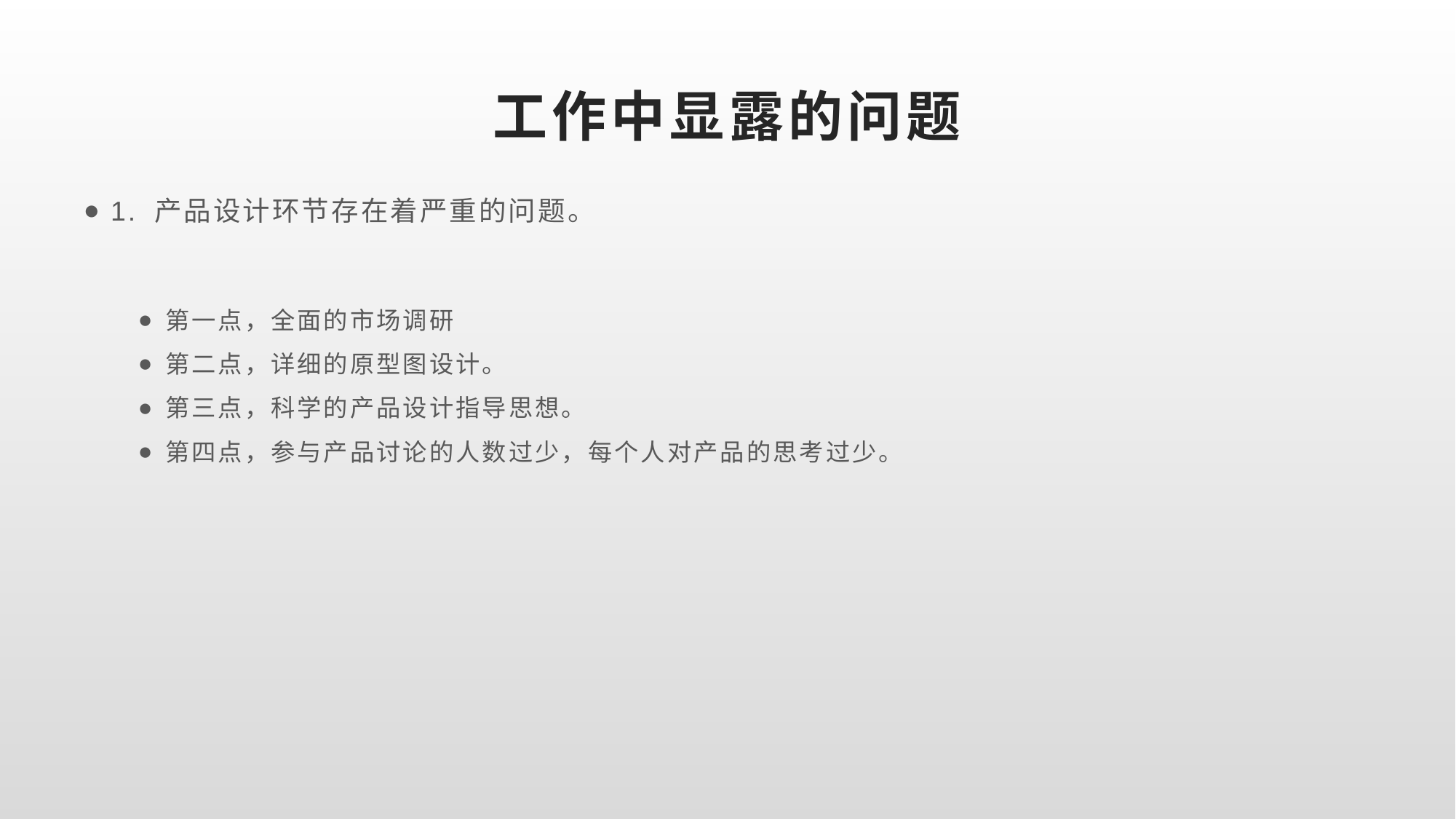

# 工作中显露的问题
1. 产品设计环节存在着严重的问题。

第一点，全面的市场调研
第二点，详细的原型图设计。
第三点，科学的产品设计指导思想。
第四点，参与产品讨论的人数过少，每个人对产品的思考过少。